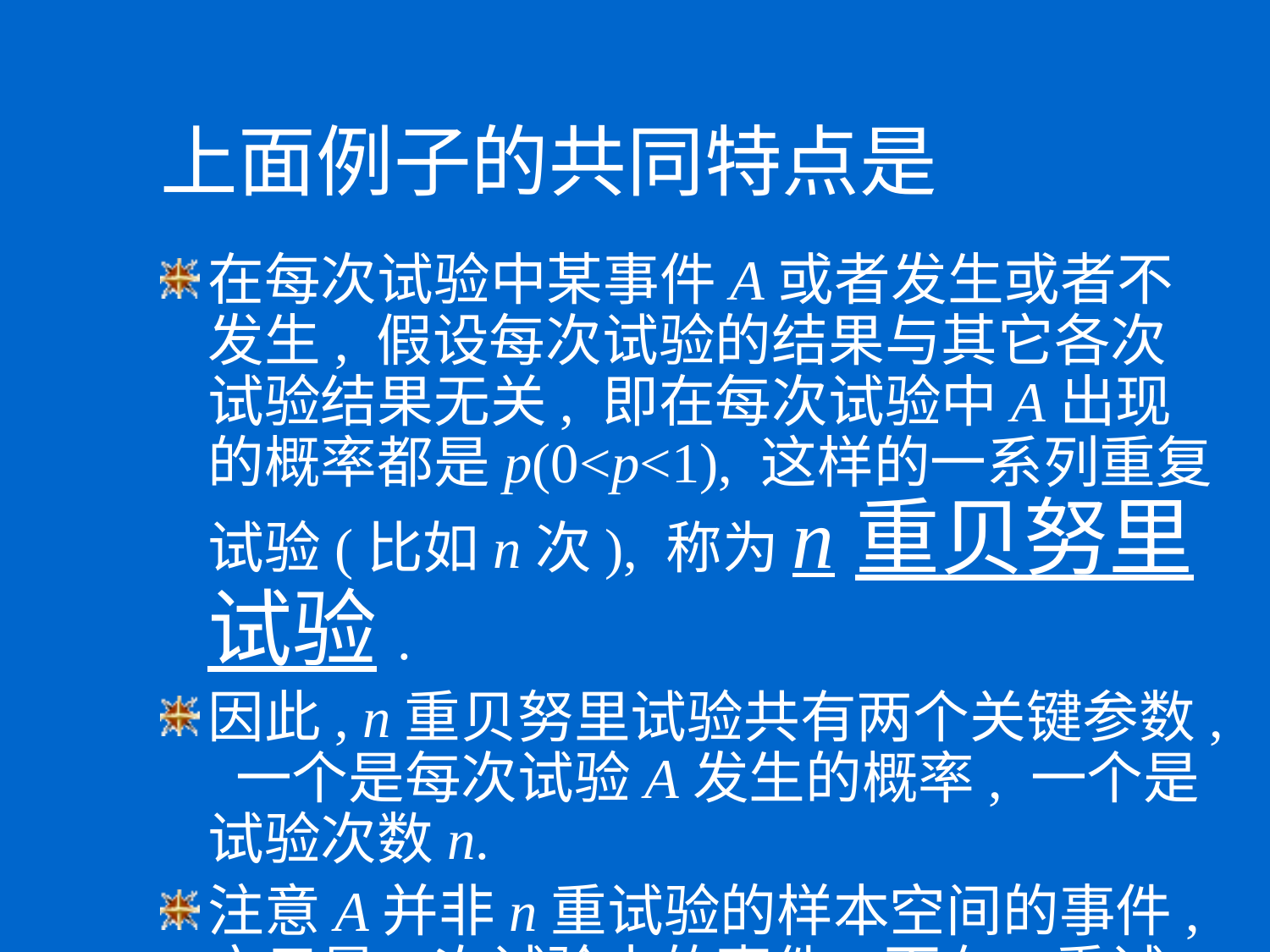

# 上面例子的共同特点是
在每次试验中某事件A或者发生或者不发生, 假设每次试验的结果与其它各次试验结果无关, 即在每次试验中A出现的概率都是p(0<p<1), 这样的一系列重复试验(比如n次), 称为n重贝努里试验.
因此, n重贝努里试验共有两个关键参数, 一个是每次试验A发生的概率, 一个是试验次数n.
注意A并非n重试验的样本空间的事件, 它只是一次试验中的事件, 而在n重试验中, 它转化为A1,A2,…,An